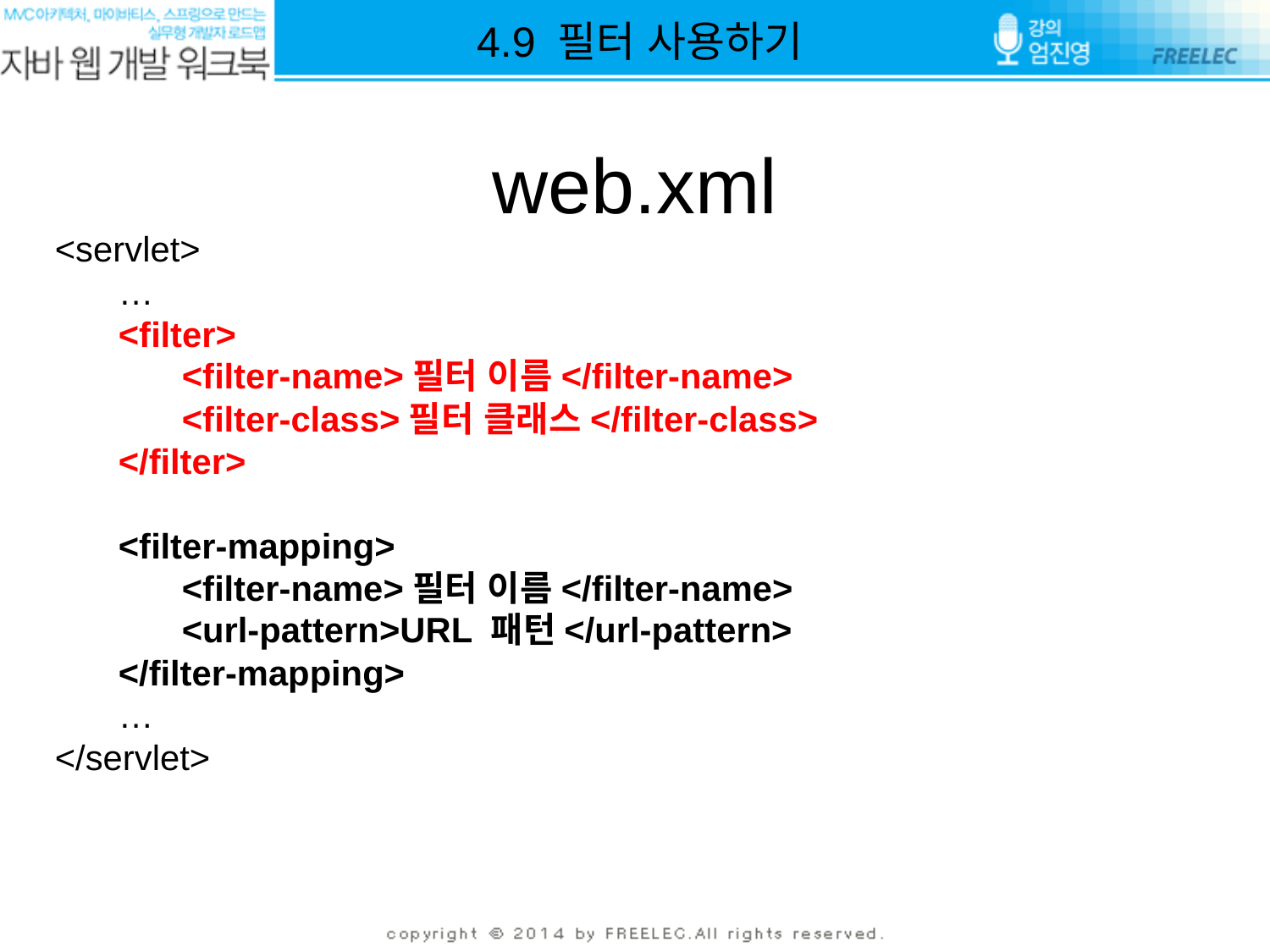

4.9 필터 사용하기
# web.xml
<servlet>
…
<filter>
<filter-name>필터 이름</filter-name>
<filter-class>필터 클래스</filter-class>
</filter>

<filter-mapping>
<filter-name>필터 이름</filter-name>
<url-pattern>URL 패턴</url-pattern>
</filter-mapping>
…
</servlet>